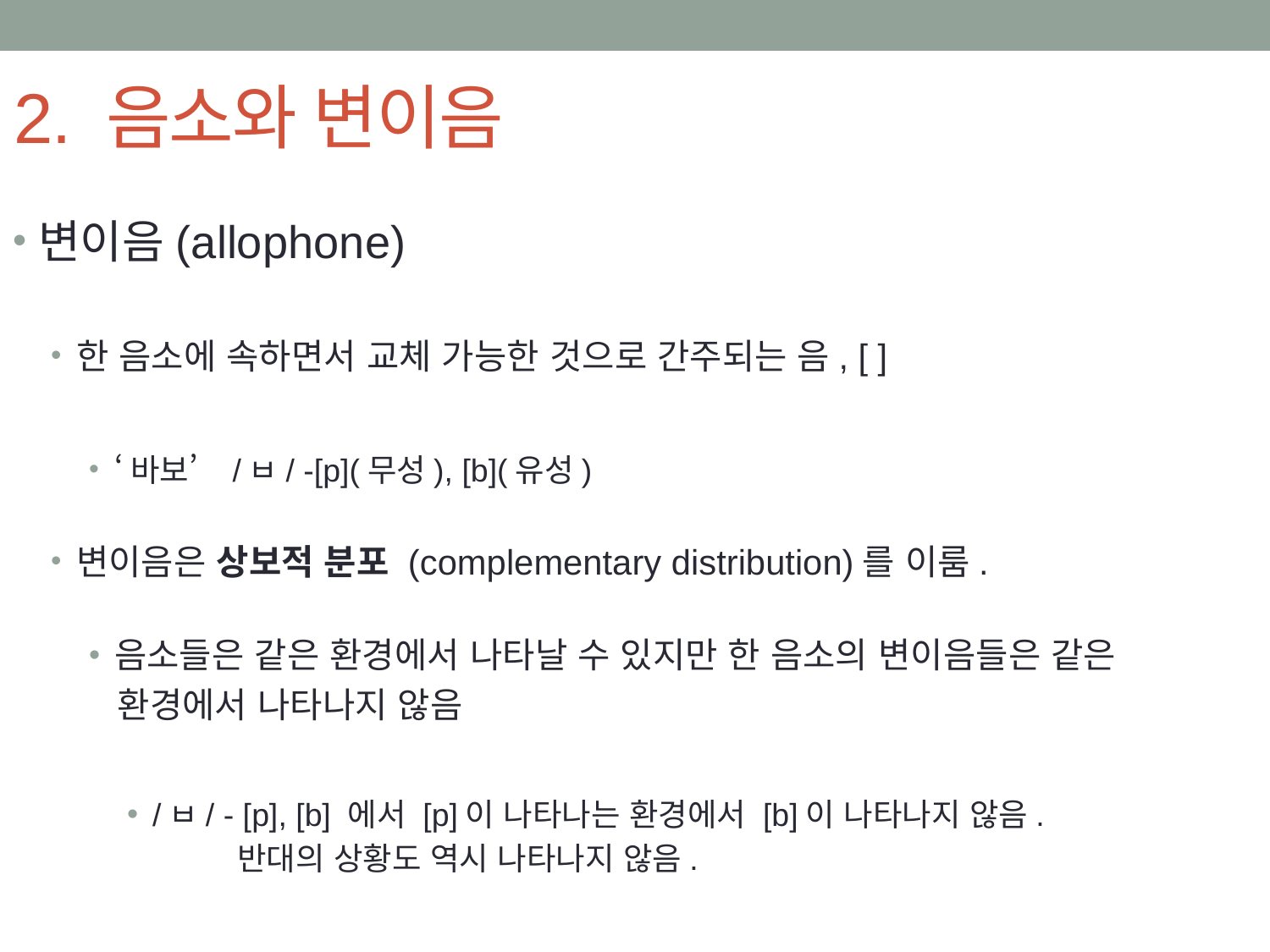

# 2. 음소와 변이음
변이음(allophone)

한 음소에 속하면서 교체 가능한 것으로 간주되는 음, [ ]

‘바보’   /ㅂ/ -[p](무성), [b](유성)

변이음은 상보적 분포 (complementary distribution)를 이룸.

음소들은 같은 환경에서 나타날 수 있지만 한 음소의 변이음들은 같은
  환경에서 나타나지 않음

/ㅂ/ - [p], [b] 에서 [p]이 나타나는 환경에서 [b]이 나타나지 않음.
        반대의 상황도 역시 나타나지 않음.